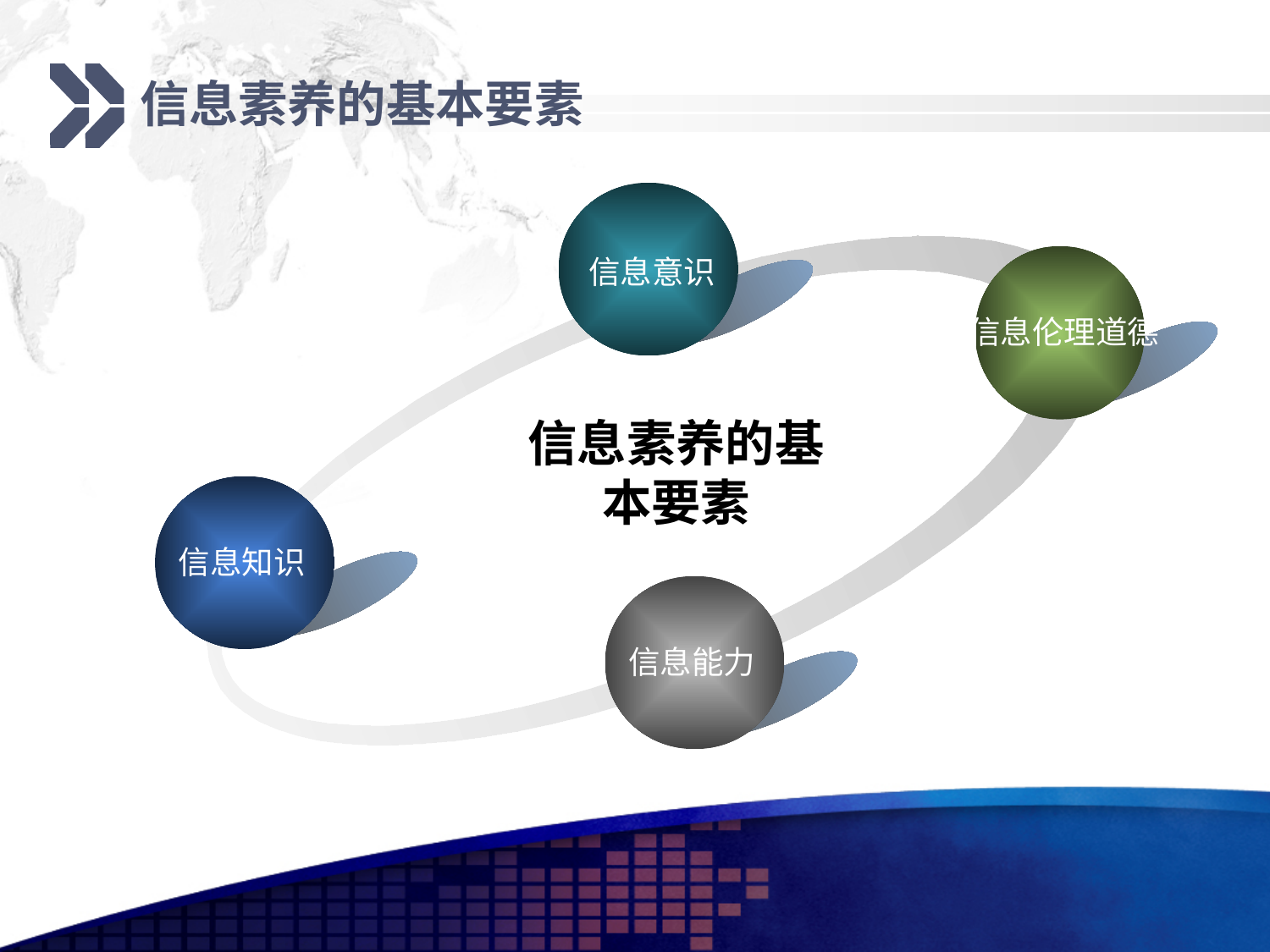

# 信息素养的基本要素

信息意识

信息伦理道德

信息素养的基本要素

信息知识

信息能力

Text